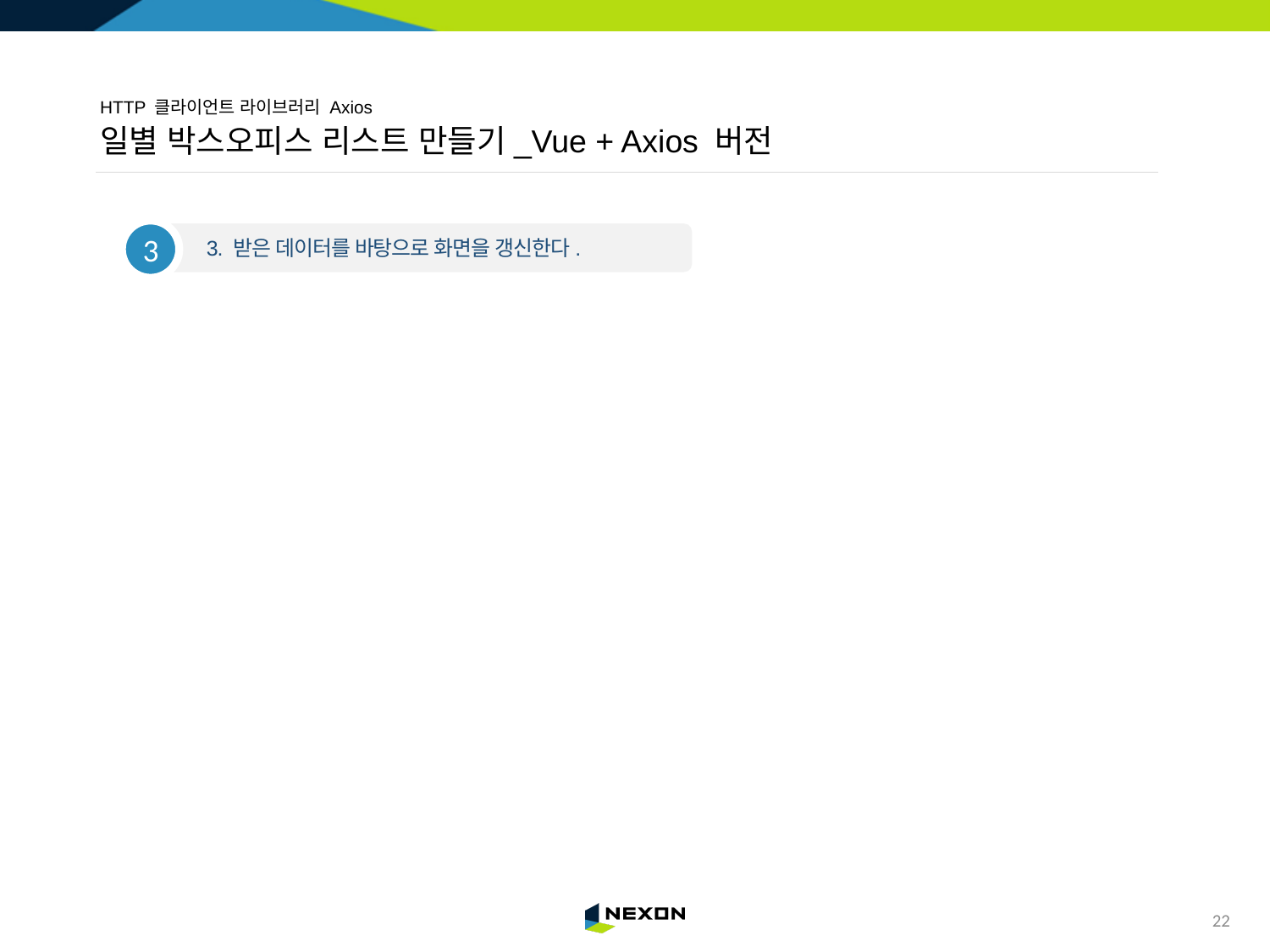

# HTTP 클라이언트 라이브러리 Axios 일별 박스오피스 리스트 만들기_Vue + Axios 버전
3
3. 받은 데이터를 바탕으로 화면을 갱신한다.
22